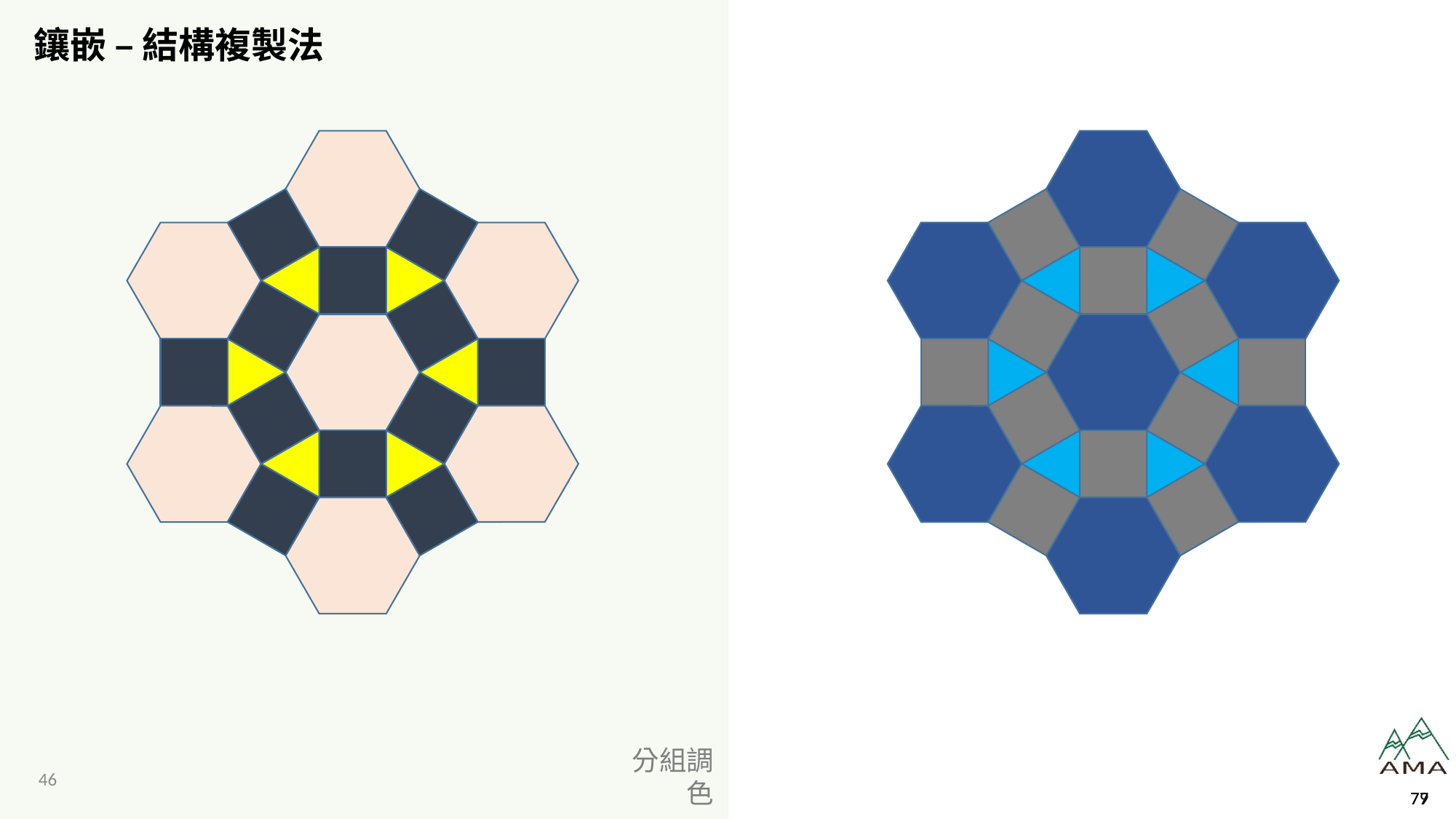

# 鑲嵌 – 結構複製法

分組調色
77
79